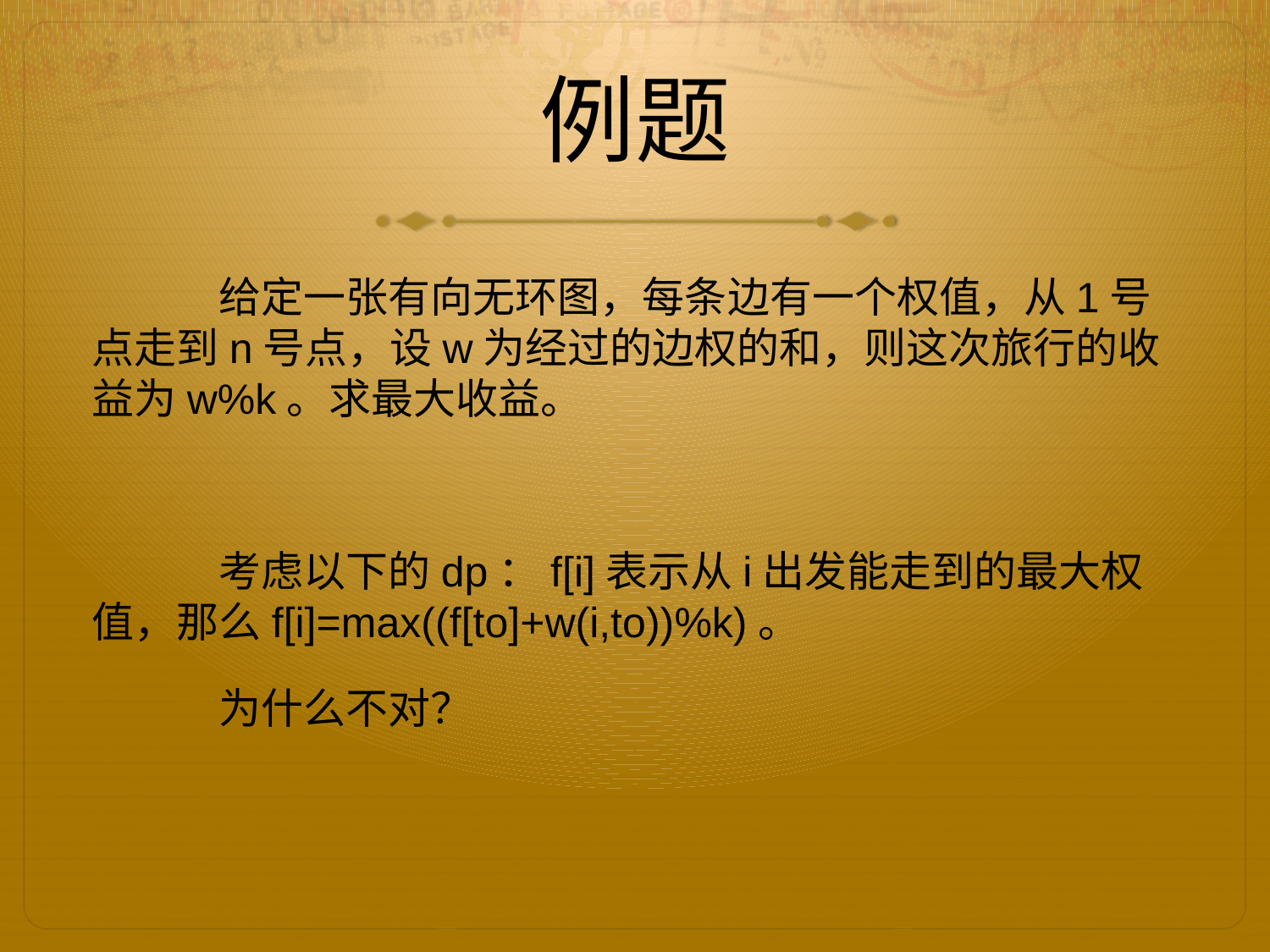

# 例题
	给定一张有向无环图，每条边有一个权值，从1号点走到n号点，设w为经过的边权的和，则这次旅行的收益为w%k。求最大收益。

	考虑以下的dp：f[i]表示从i出发能走到的最大权值，那么f[i]=max((f[to]+w(i,to))%k)。
	为什么不对？